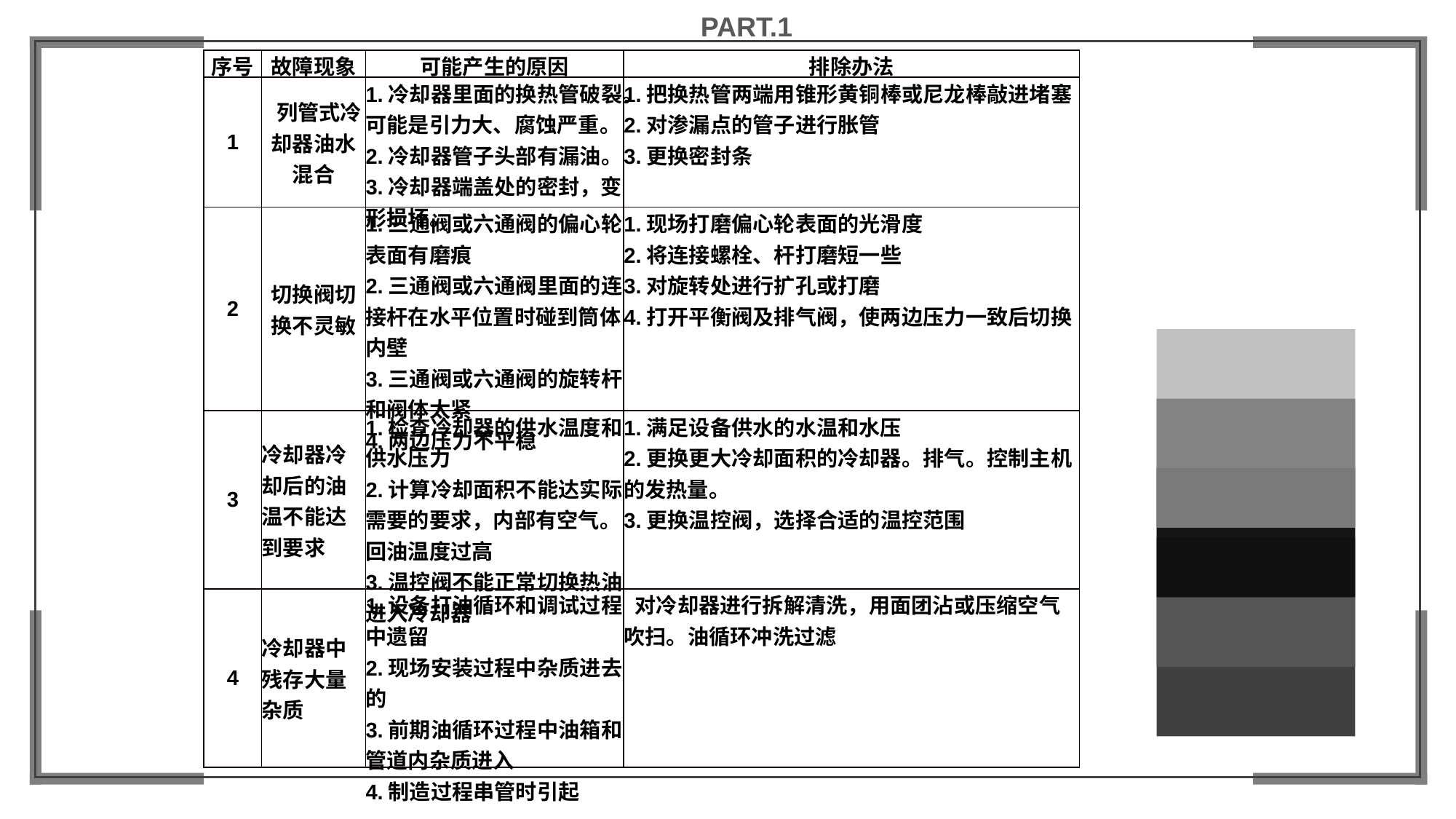

PART.1

| 序号 | 故障现象 | 可能产生的原因 | 排除办法 |
| --- | --- | --- | --- |
| 1 | 列管式冷却器油水混合 | 1.冷却器里面的换热管破裂。可能是引力大、腐蚀严重。 2.冷却器管子头部有漏油。3.冷却器端盖处的密封，变形损坏。 | 1.把换热管两端用锥形黄铜棒或尼龙棒敲进堵塞 2.对渗漏点的管子进行胀管 3.更换密封条 |
| 2 | 切换阀切换不灵敏 | 1.三通阀或六通阀的偏心轮表面有磨痕 2.三通阀或六通阀里面的连接杆在水平位置时碰到筒体内壁 3.三通阀或六通阀的旋转杆和阀体太紧 4.两边压力不平稳 | 1.现场打磨偏心轮表面的光滑度 2.将连接螺栓、杆打磨短一些 3.对旋转处进行扩孔或打磨 4.打开平衡阀及排气阀，使两边压力一致后切换 |
| 3 | 冷却器冷却后的油温不能达到要求 | 1.检查冷却器的供水温度和供水压力 2.计算冷却面积不能达实际需要的要求，内部有空气。回油温度过高 3.温控阀不能正常切换热油进入冷却器 | 1.满足设备供水的水温和水压 2.更换更大冷却面积的冷却器。排气。控制主机的发热量。 3.更换温控阀，选择合适的温控范围 |
| 4 | 冷却器中残存大量杂质 | 1.设备打油循环和调试过程中遗留 2.现场安装过程中杂质进去的 3.前期油循环过程中油箱和管道内杂质进入 4.制造过程串管时引起 | 对冷却器进行拆解清洗，用面团沾或压缩空气吹扫。油循环冲洗过滤 |